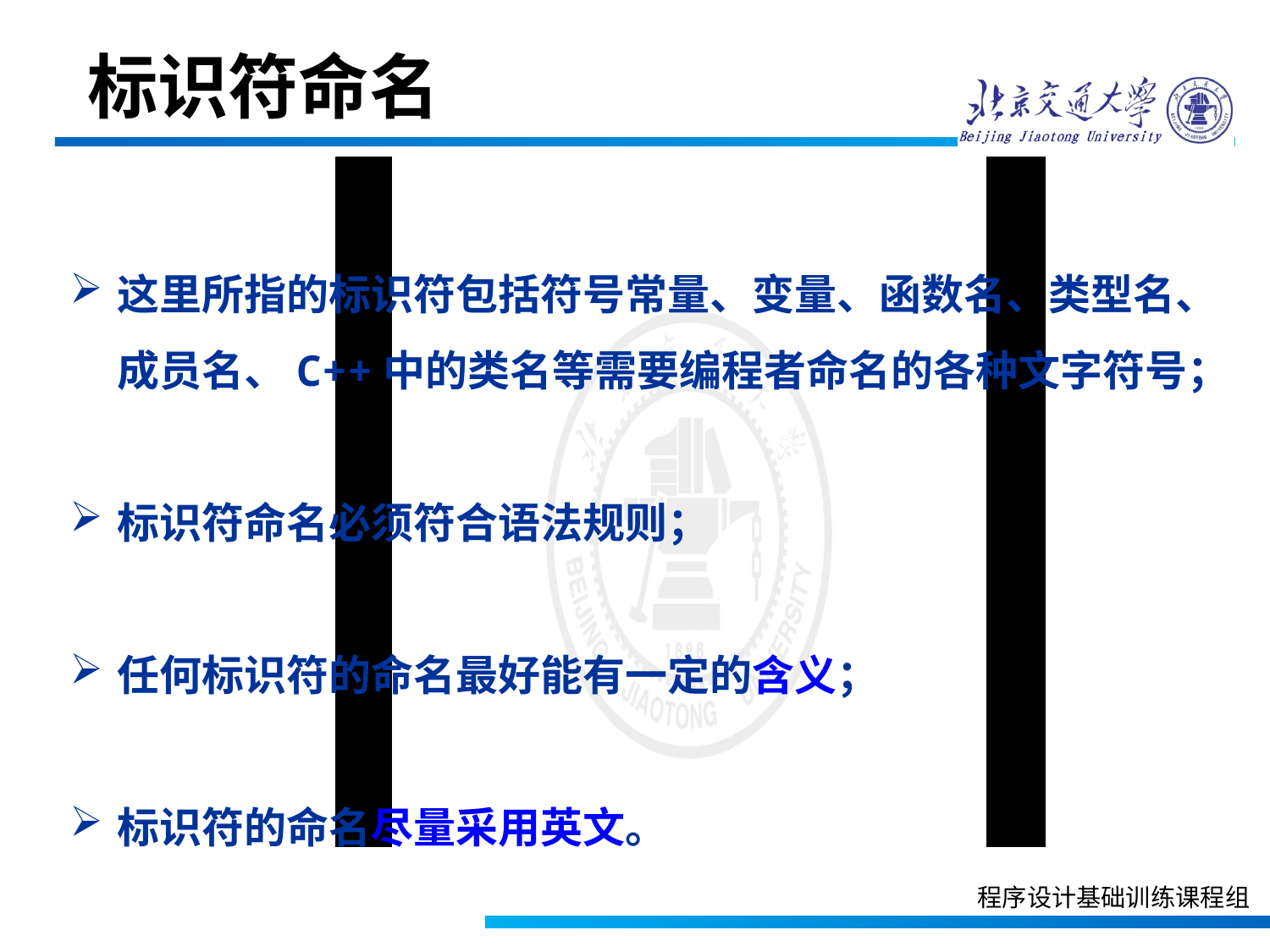

标识符命名
这里所指的标识符包括符号常量、变量、函数名、类型名、成员名、C++中的类名等需要编程者命名的各种文字符号；

标识符命名必须符合语法规则；

任何标识符的命名最好能有一定的含义；

标识符的命名尽量采用英文。
程序设计基础训练课程组